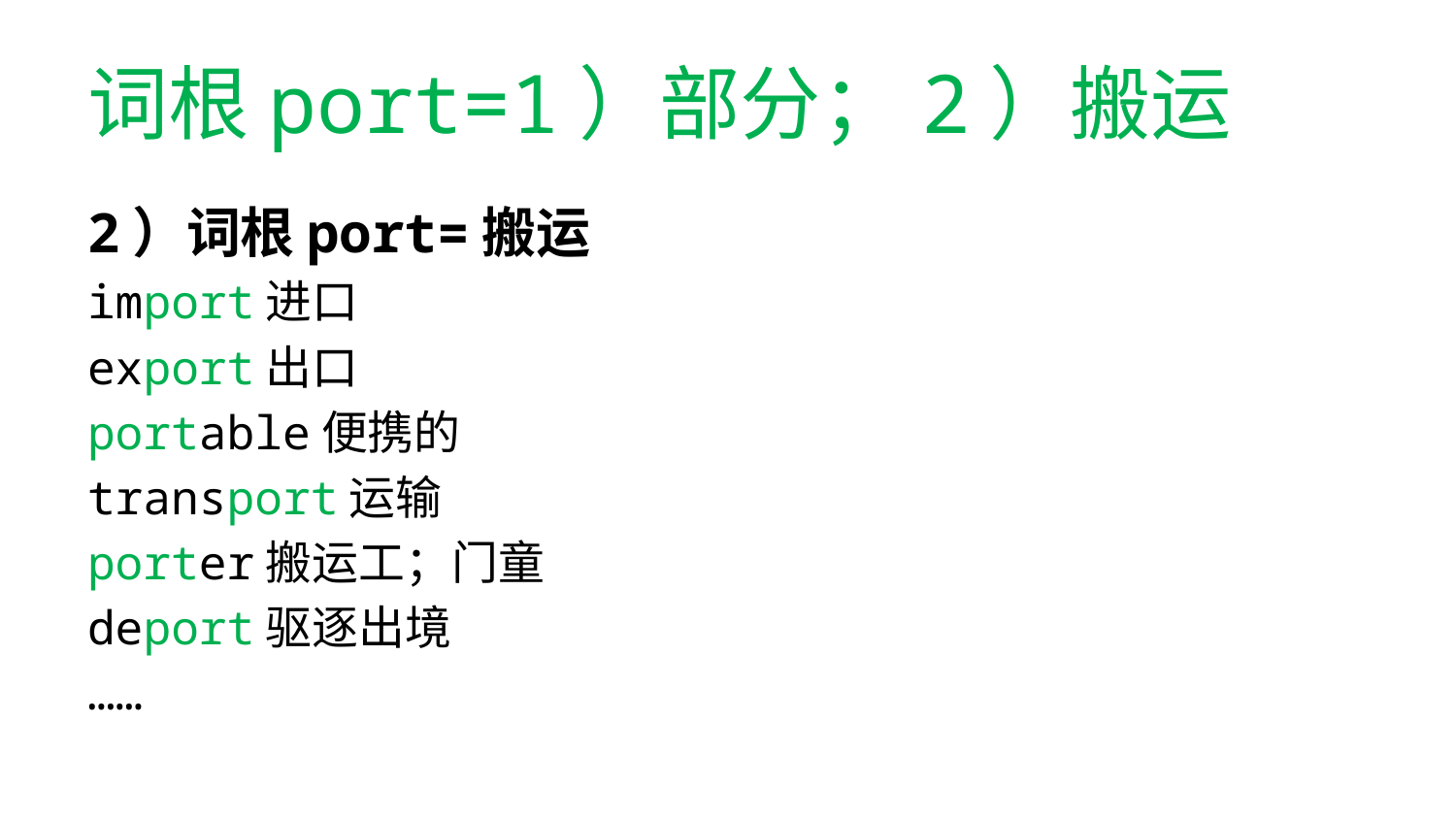

# 词根port=1）部分；2）搬运
2）词根port=搬运
import进口
export出口
portable便携的
transport运输
porter搬运工；门童
deport驱逐出境
……